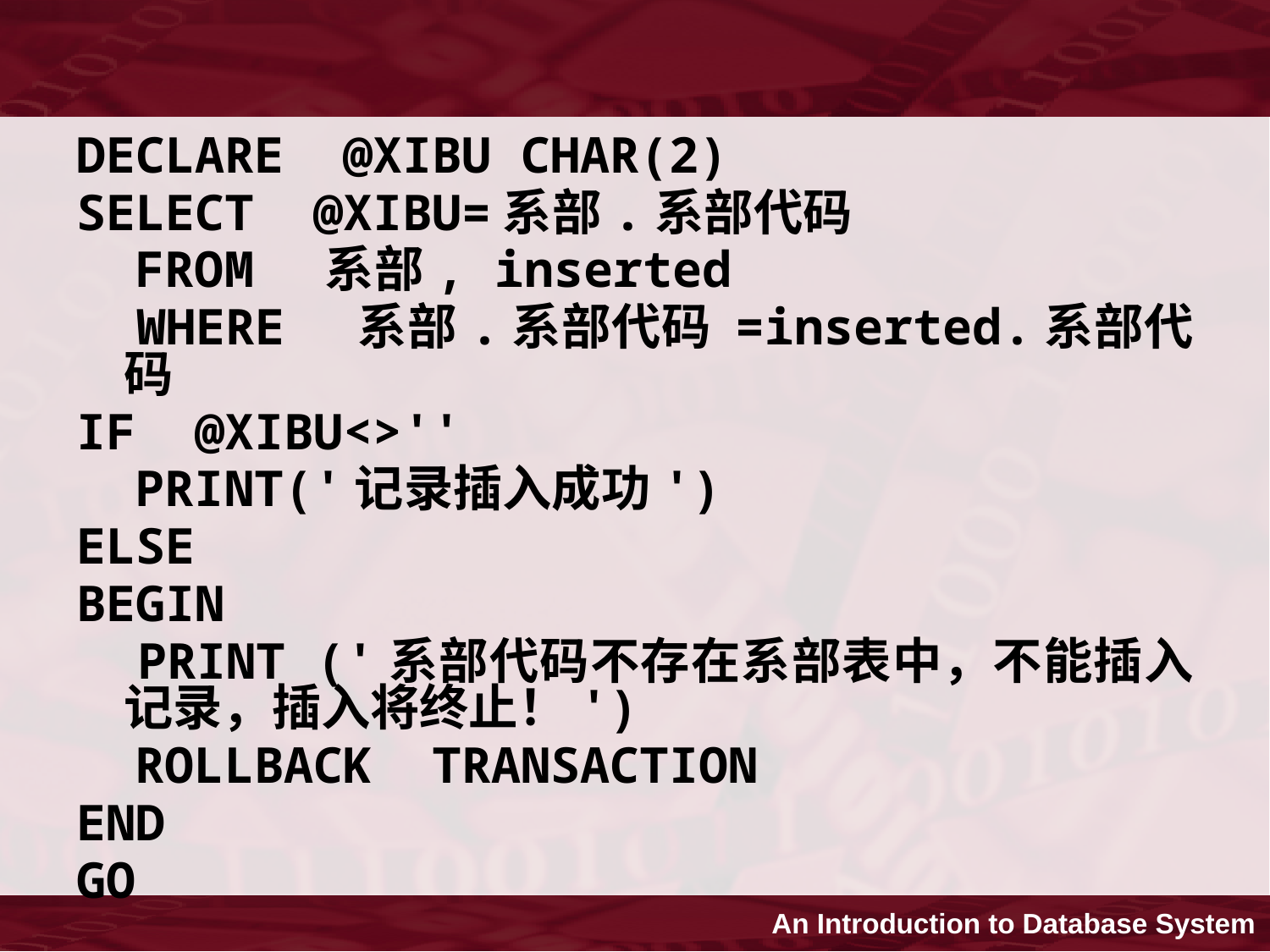

DECLARE  @XIBU CHAR(2)
SELECT  @XIBU=系部.系部代码
  FROM  系部, inserted
  WHERE  系部.系部代码 =inserted.系部代码
IF  @XIBU<>''
  PRINT('记录插入成功')
ELSE
BEGIN
  PRINT ('系部代码不存在系部表中，不能插入记录，插入将终止！')
  ROLLBACK  TRANSACTION
END
GO